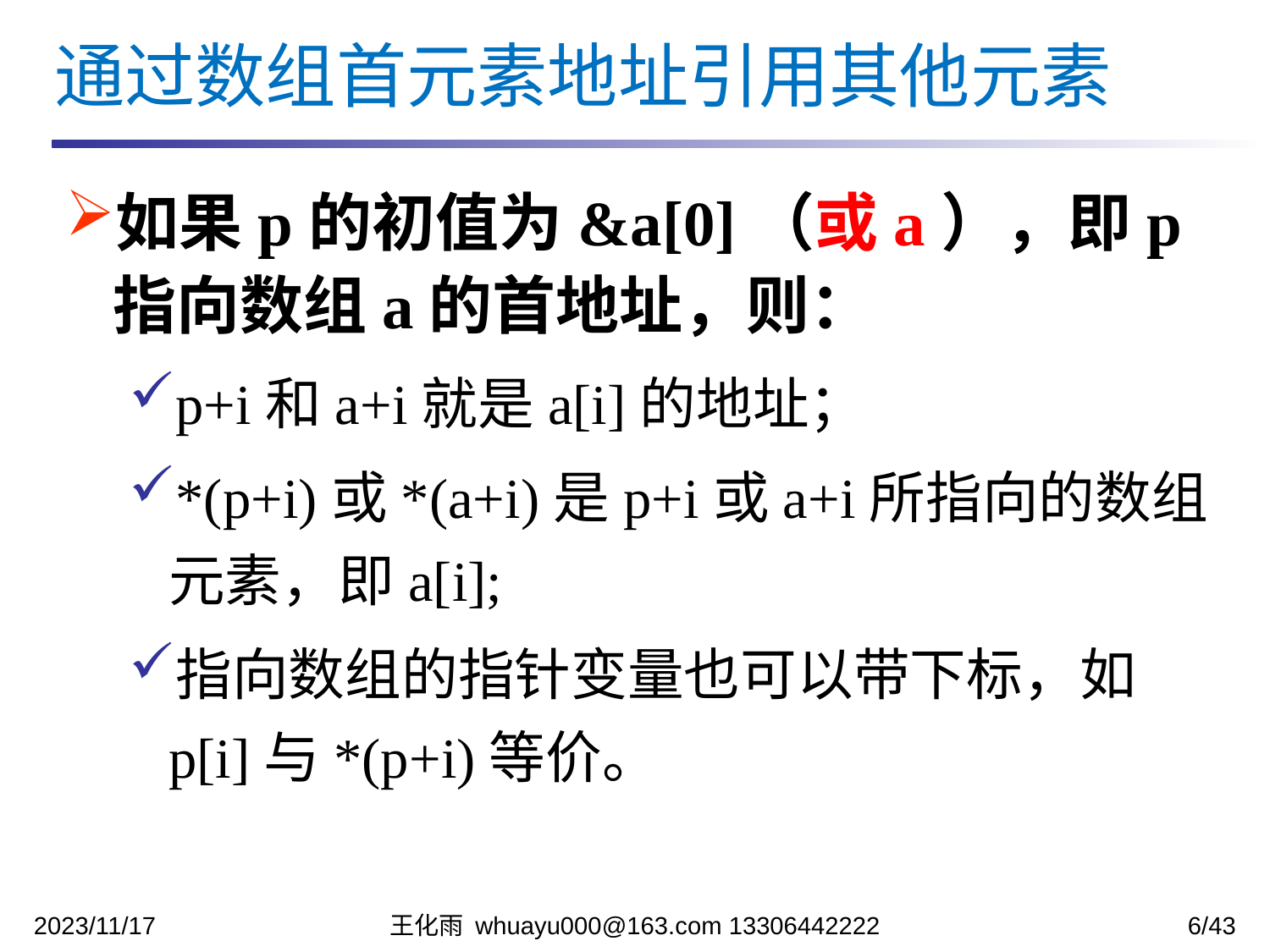

通过数组首元素地址引用其他元素
如果p的初值为&a[0]（或a），即p指向数组a的首地址，则：
p+i和a+i就是a[i]的地址；
*(p+i)或*(a+i)是p+i或a+i所指向的数组元素，即a[i];
指向数组的指针变量也可以带下标，如p[i]与*(p+i)等价。
2023/11/17
王化雨 whuayu000@163.com 13306442222
6/43